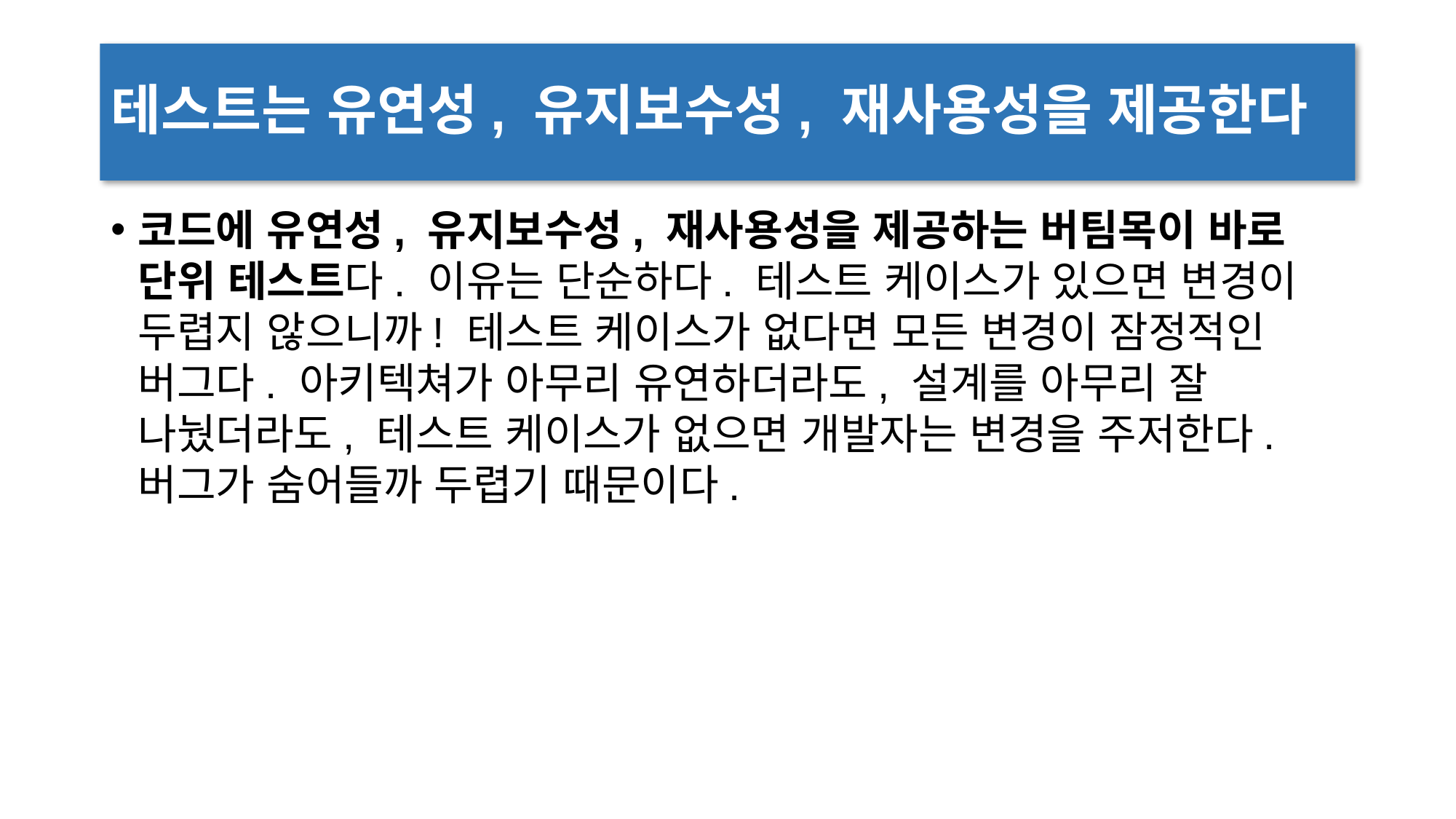

# 테스트는 유연성, 유지보수성, 재사용성을 제공한다
코드에 유연성, 유지보수성, 재사용성을 제공하는 버팀목이 바로 단위 테스트다. 이유는 단순하다. 테스트 케이스가 있으면 변경이 두렵지 않으니까! 테스트 케이스가 없다면 모든 변경이 잠정적인 버그다. 아키텍쳐가 아무리 유연하더라도, 설계를 아무리 잘 나눴더라도, 테스트 케이스가 없으면 개발자는 변경을 주저한다. 버그가 숨어들까 두렵기 때문이다.